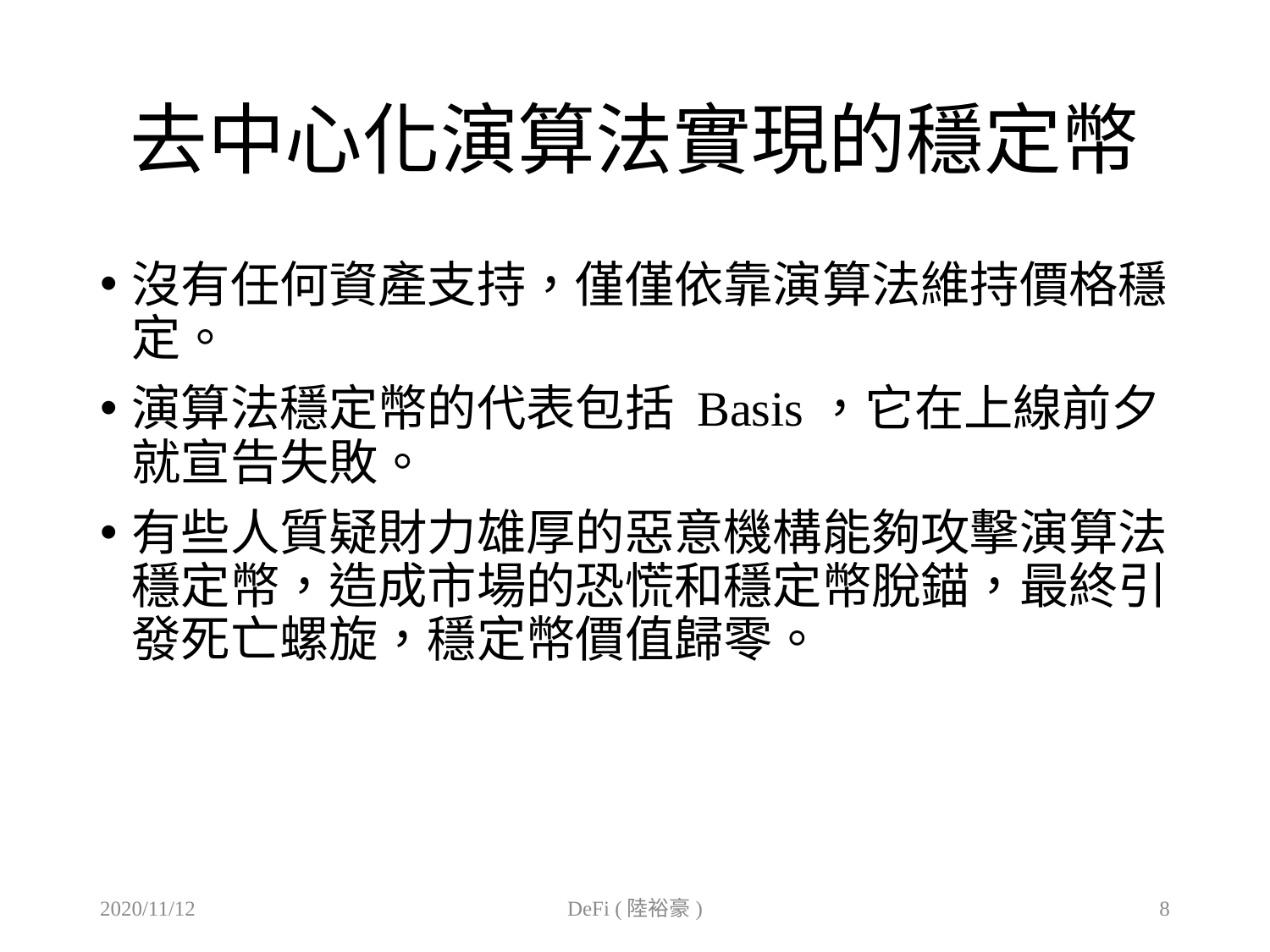

# 去中心化演算法實現的穩定幣
沒有任何資產支持，僅僅依靠演算法維持價格穩定。
演算法穩定幣的代表包括 Basis，它在上線前夕就宣告失敗。
有些人質疑財力雄厚的惡意機構能夠攻擊演算法穩定幣，造成市場的恐慌和穩定幣脫錨，最終引發死亡螺旋，穩定幣價值歸零。

2020/11/12
DeFi (陸裕豪)
8